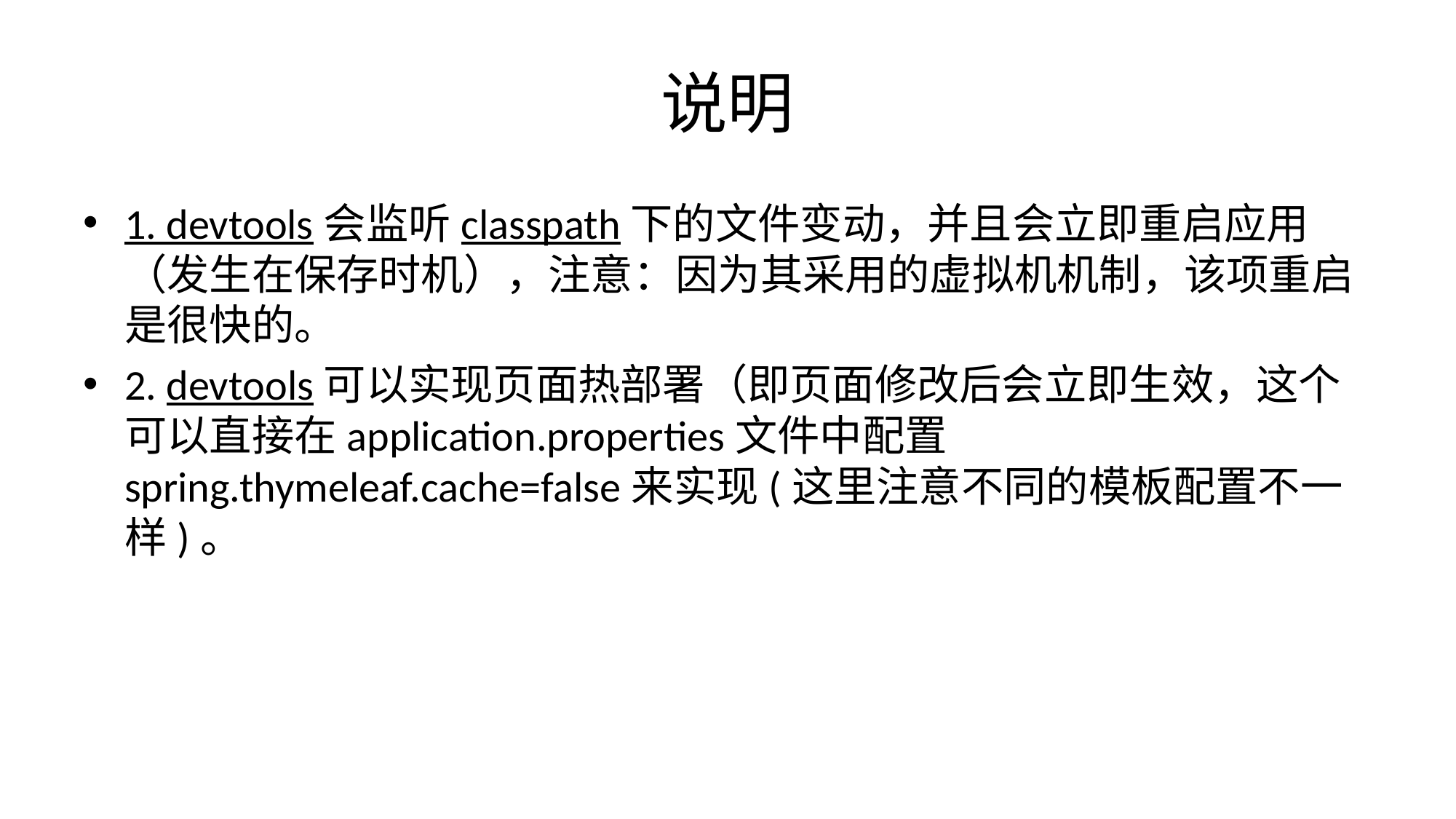

# 说明
1. devtools会监听classpath下的文件变动，并且会立即重启应用（发生在保存时机），注意：因为其采用的虚拟机机制，该项重启是很快的。
2. devtools可以实现页面热部署（即页面修改后会立即生效，这个可以直接在application.properties文件中配置spring.thymeleaf.cache=false来实现(这里注意不同的模板配置不一样)。